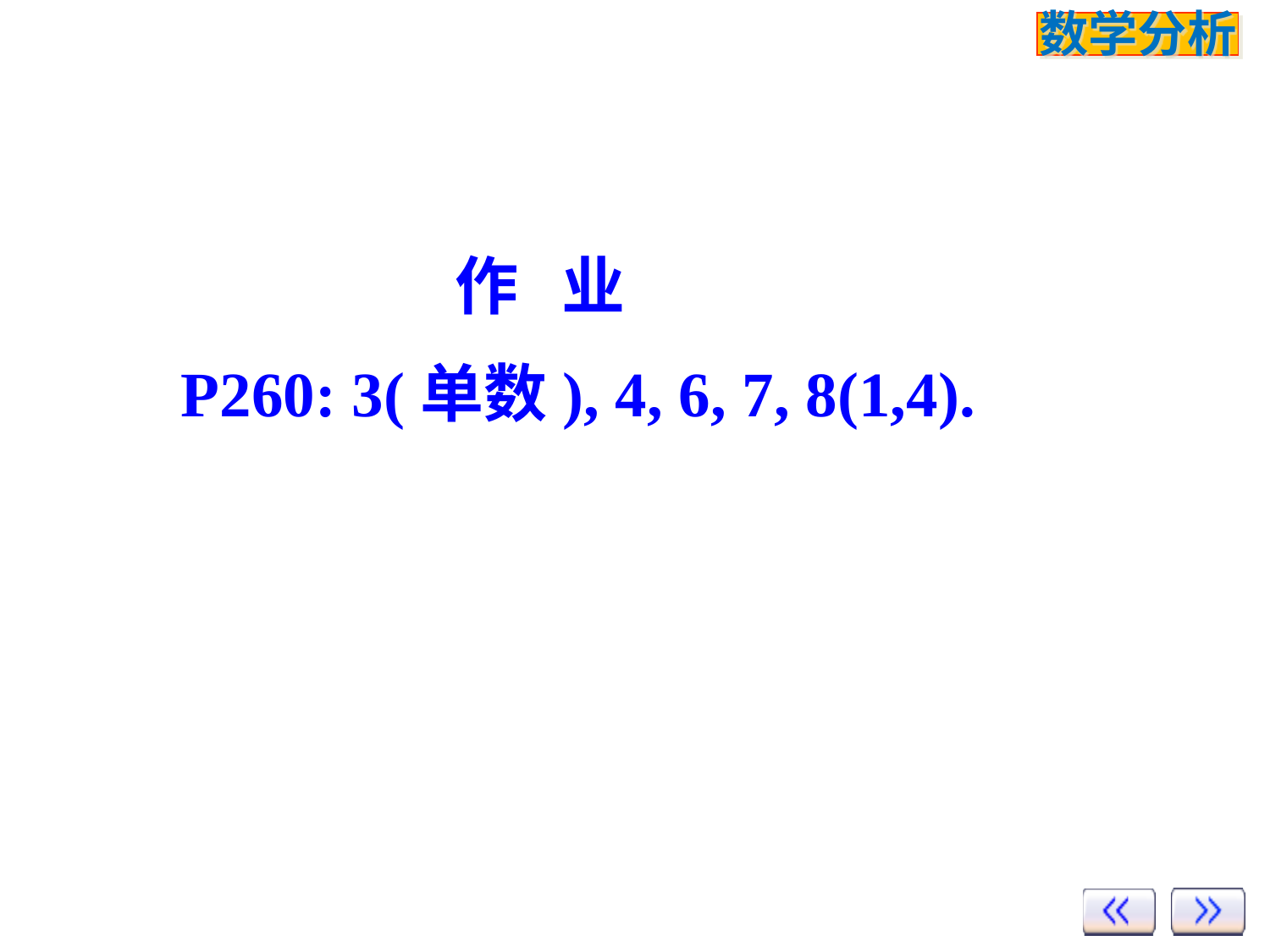

作   业
P260: 3(单数), 4, 6, 7, 8(1,4).